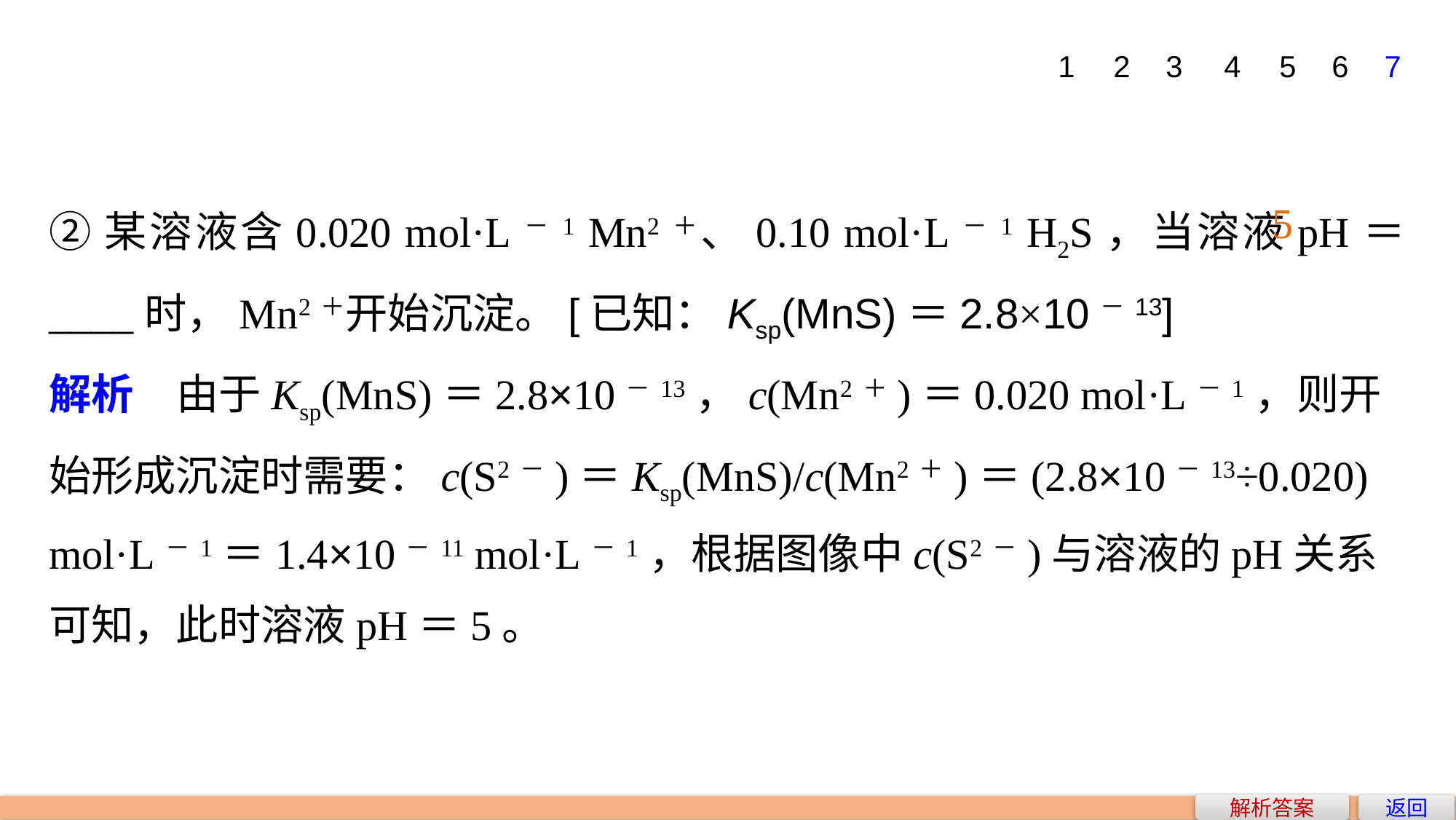

1
2
3
4
5
6
7
②某溶液含0.020 mol·L－1 Mn2＋、0.10 mol·L－1 H2S，当溶液pH＝____时，Mn2＋开始沉淀。[已知：Ksp(MnS)＝2.8×10－13]
解析　由于Ksp(MnS)＝2.8×10－13，c(Mn2＋)＝0.020 mol·L－1，则开始形成沉淀时需要：c(S2－)＝Ksp(MnS)/c(Mn2＋)＝(2.8×10－13÷0.020) mol·L－1＝1.4×10－11 mol·L－1，根据图像中c(S2－)与溶液的pH关系可知，此时溶液pH＝5。
5
解析答案
返回